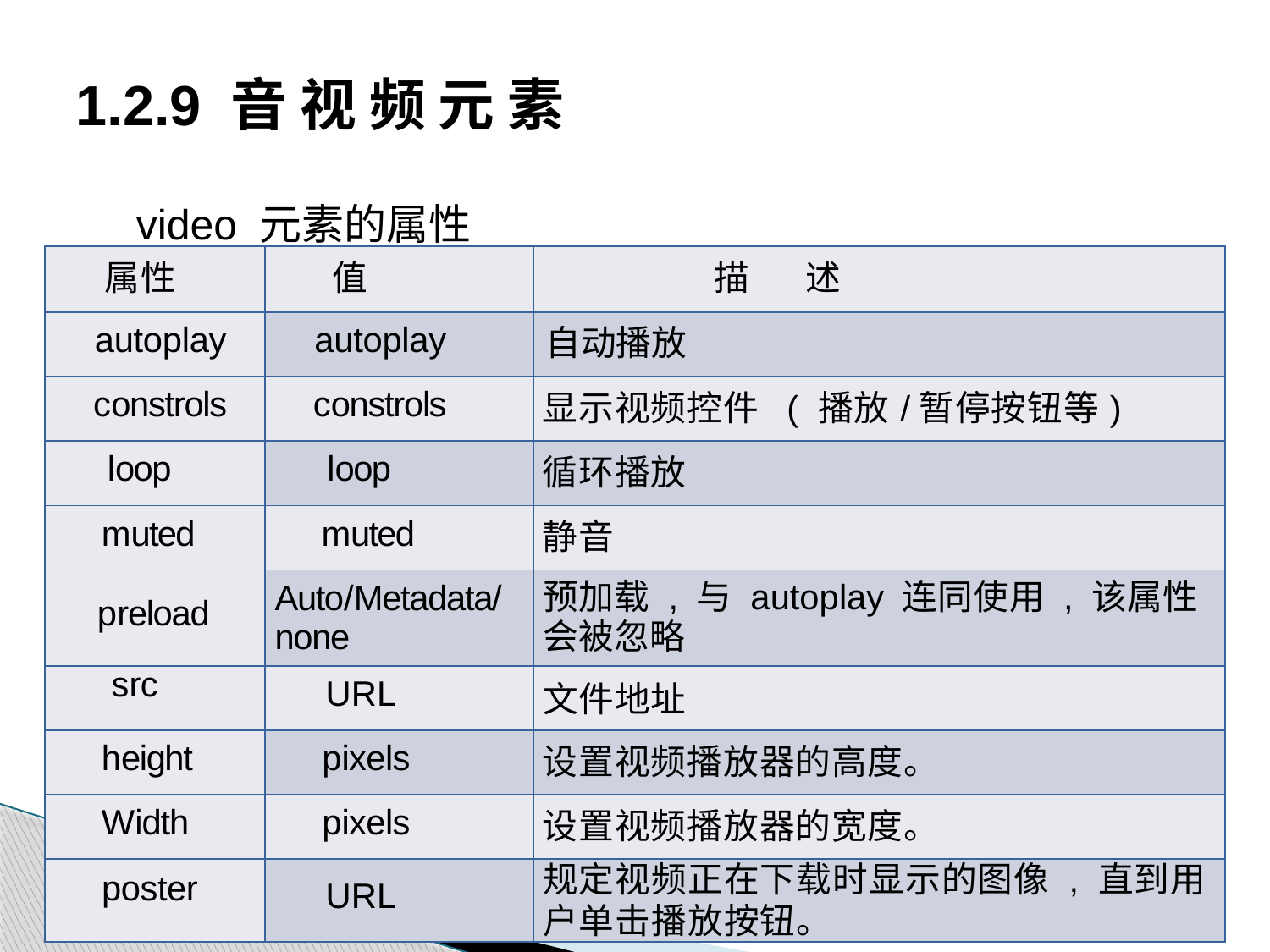

# 1.2.9 音 视 频 元 素
video 元素的属性
| 属性 | 值 | 描 述 |
| --- | --- | --- |
| autoplay | autoplay | 自动播放 |
| constrols | constrols | 显示视频控件 ( 播放/暂停按钮等) |
| loop | loop | 循环播放 |
| muted | muted | 静音 |
| preload | Auto/Metadata/none | 预加载 , 与 autoplay 连同使用 , 该属性会被忽略 |
| src | URL | 文件地址 |
| height | pixels | 设置视频播放器的高度。 |
| Width | pixels | 设置视频播放器的宽度。 |
| poster | URL | 规定视频正在下载时显示的图像 , 直到用户单击播放按钮。 |